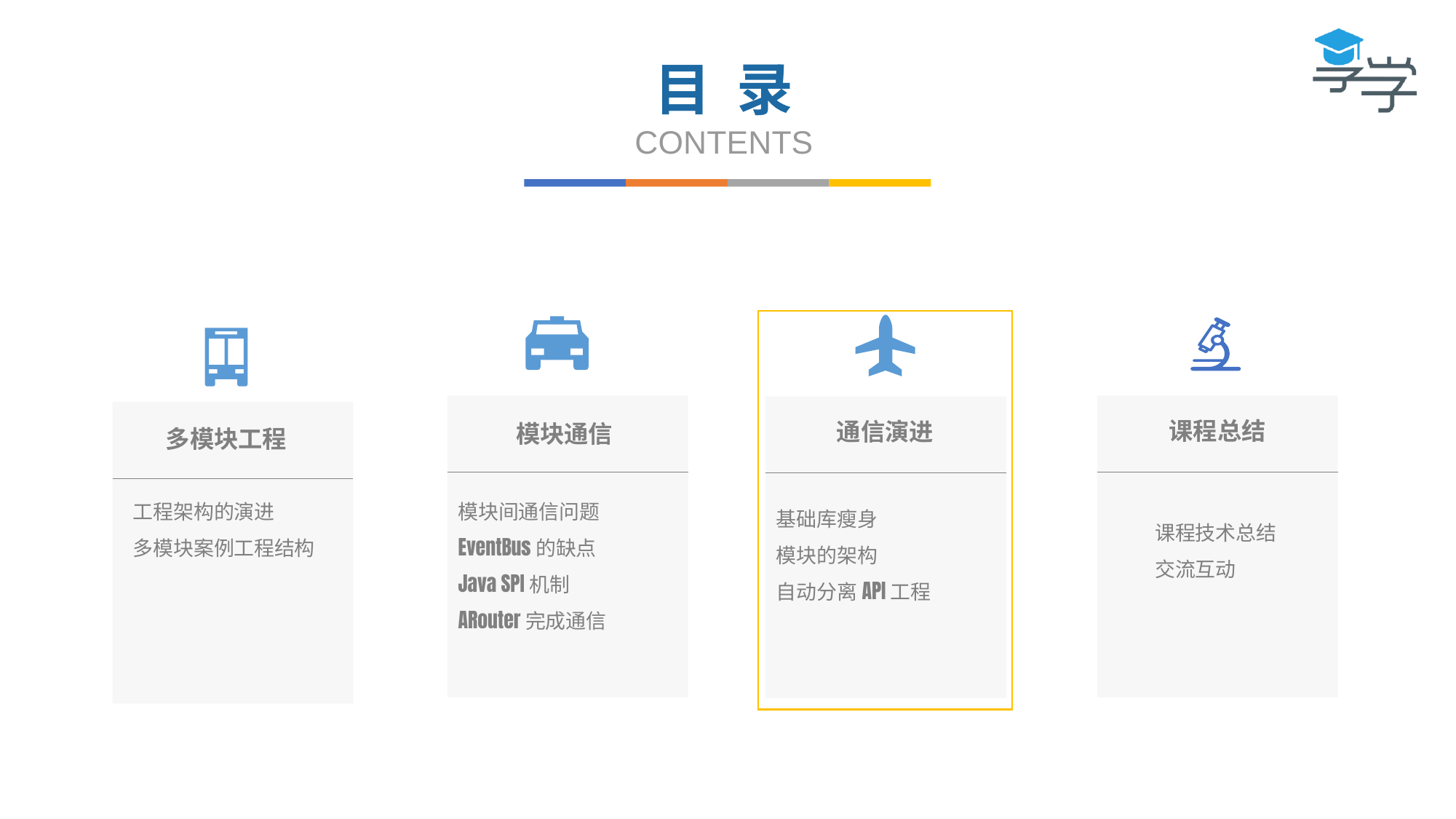

目  录
CONTENTS

课程总结
通信演进
模块通信
多模块工程
工程架构的演进
多模块案例工程结构
模块间通信问题
EventBus的缺点
Java SPI机制
ARouter完成通信
基础库瘦身
模块的架构
自动分离API工程
课程技术总结
交流互动